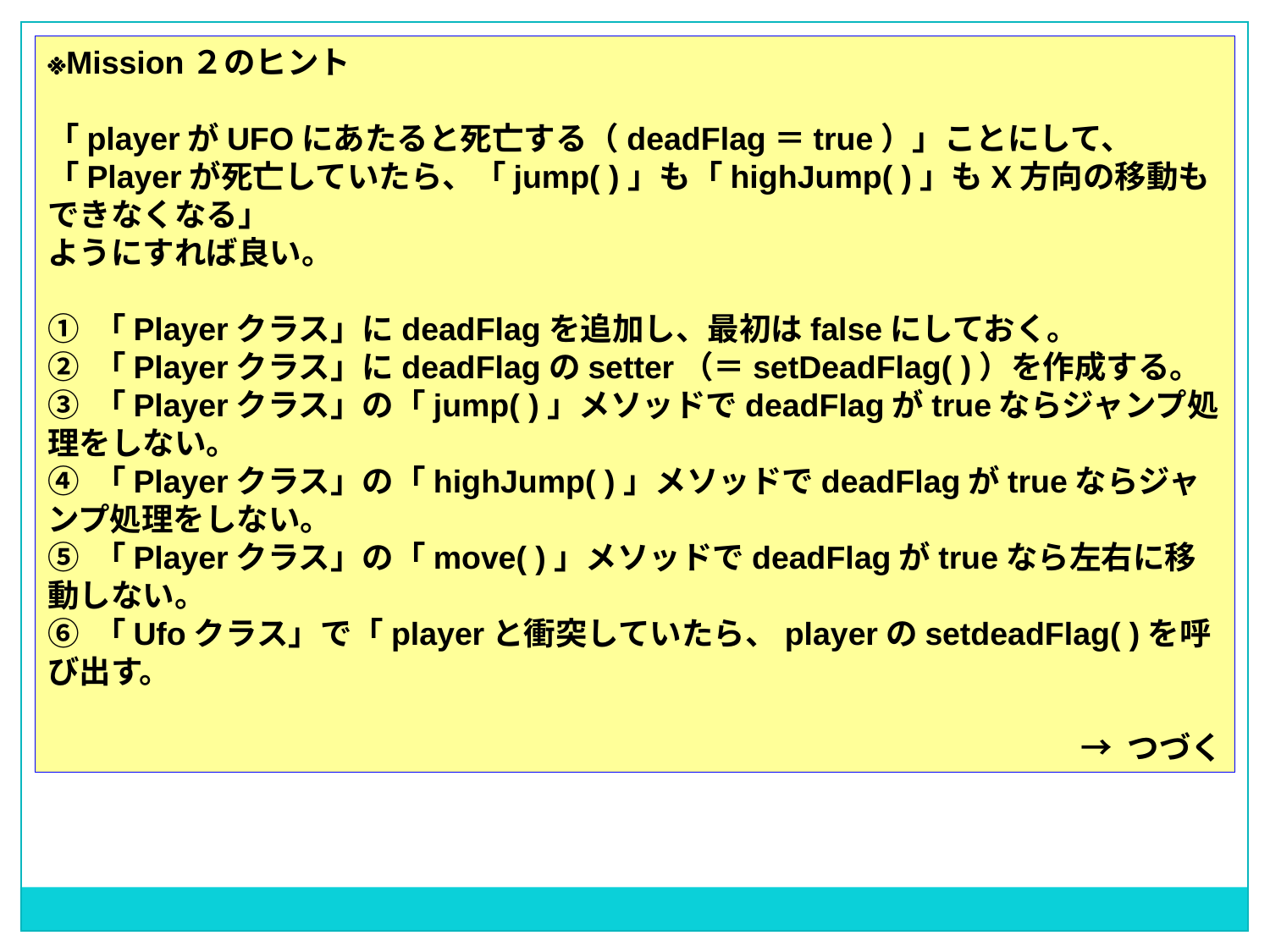

※Mission２のヒント

「playerがUFOにあたると死亡する（deadFlag＝true）」ことにして、
「Playerが死亡していたら、「jump( )」も「highJump( )」もX方向の移動もできなくなる」
ようにすれば良い。

① 「Playerクラス」にdeadFlagを追加し、最初はfalseにしておく。
② 「Playerクラス」にdeadFlagのsetter（＝setDeadFlag( )）を作成する。
③ 「Playerクラス」の「jump( )」メソッドでdeadFlagがtrueならジャンプ処理をしない。
④ 「Playerクラス」の「highJump( )」メソッドでdeadFlagがtrueならジャンプ処理をしない。
⑤ 「Playerクラス」の「move( )」メソッドでdeadFlagがtrueなら左右に移動しない。
⑥ 「Ufoクラス」で「playerと衝突していたら、playerのsetdeadFlag( )を呼び出す。

→ つづく